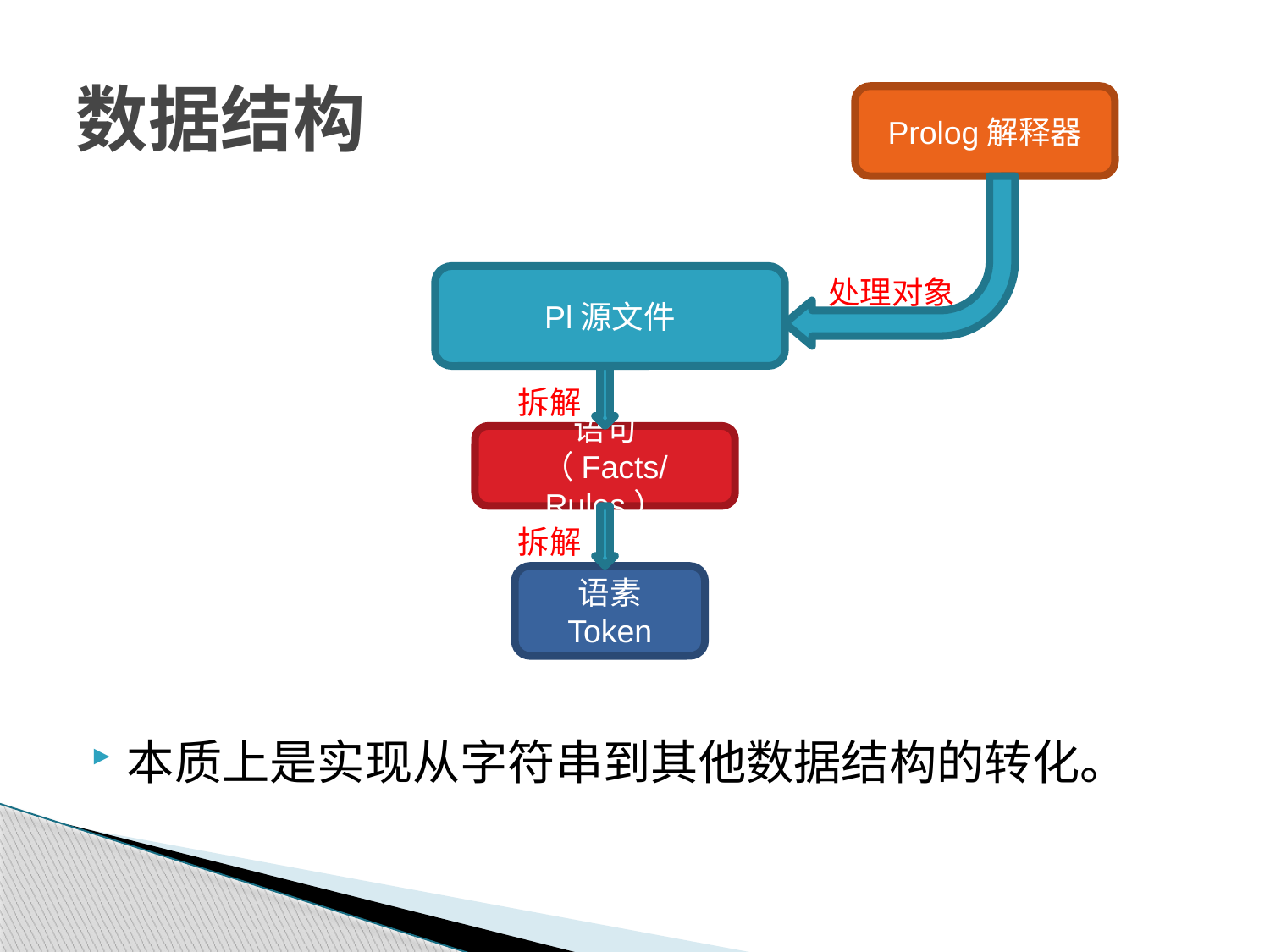

# 数据结构
Prolog解释器

Pl源文件
处理对象

拆解
语句
（Facts/Rules）

拆解
语素
Token
本质上是实现从字符串到其他数据结构的转化。